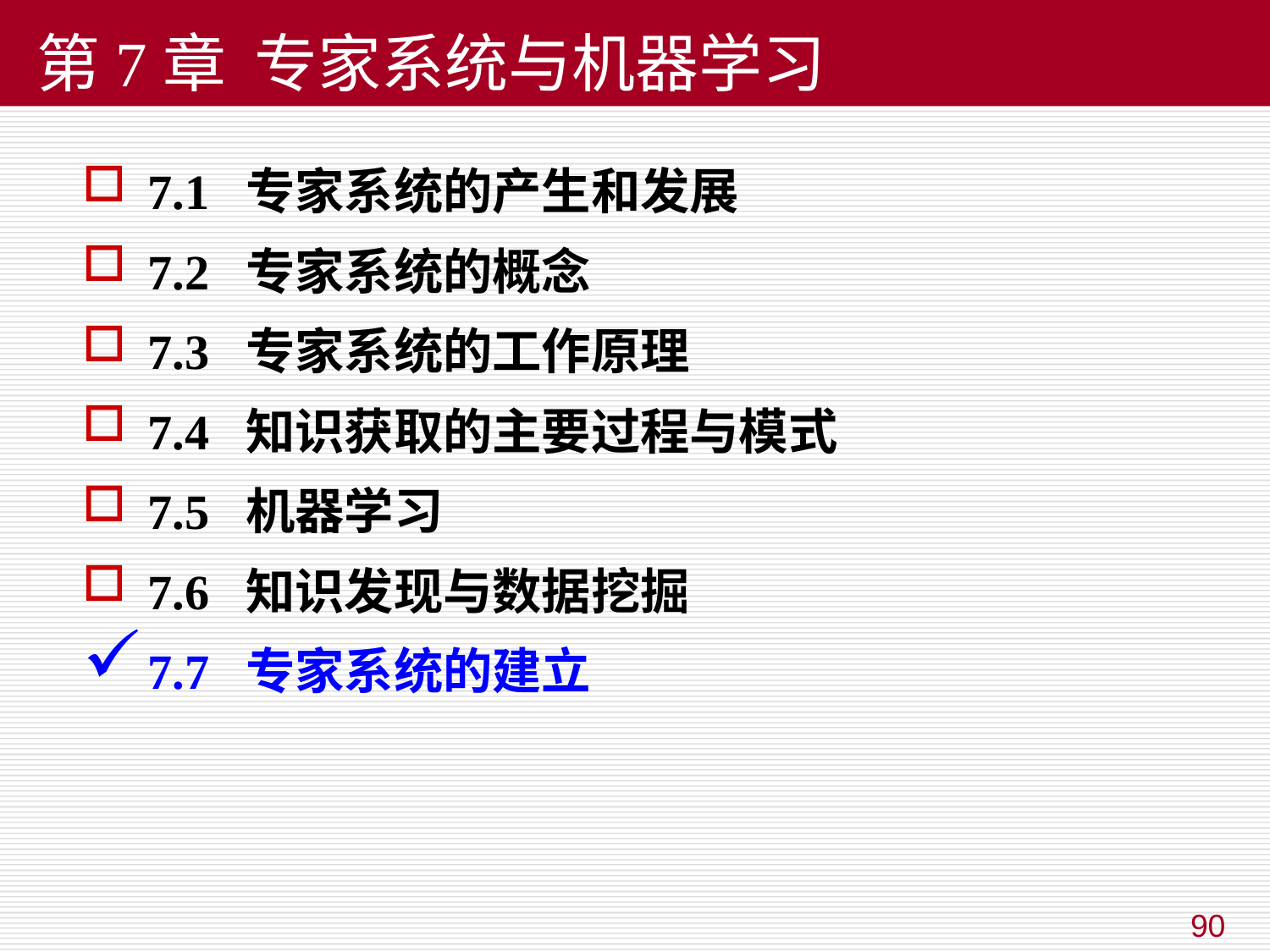

# 第7章  专家系统与机器学习
7.1  专家系统的产生和发展
7.2  专家系统的概念
7.3  专家系统的工作原理
7.4  知识获取的主要过程与模式
7.5  机器学习
7.6  知识发现与数据挖掘
7.7  专家系统的建立
90